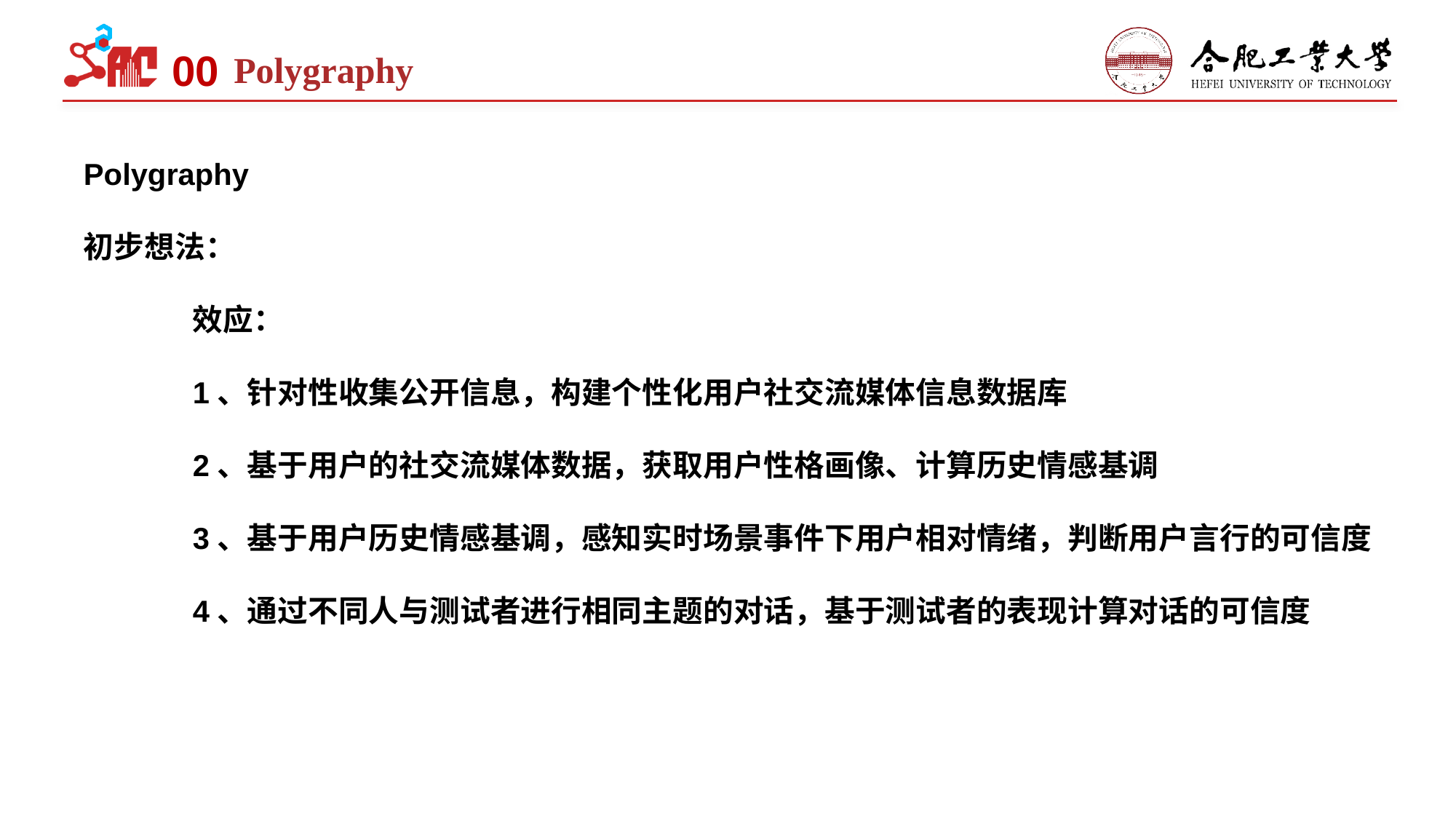

00
Polygraphy
Polygraphy

初步想法：

	效应：

	1、针对性收集公开信息，构建个性化用户社交流媒体信息数据库

	2、基于用户的社交流媒体数据，获取用户性格画像、计算历史情感基调

	3、基于用户历史情感基调，感知实时场景事件下用户相对情绪，判断用户言行的可信度

	4、通过不同人与测试者进行相同主题的对话，基于测试者的表现计算对话的可信度